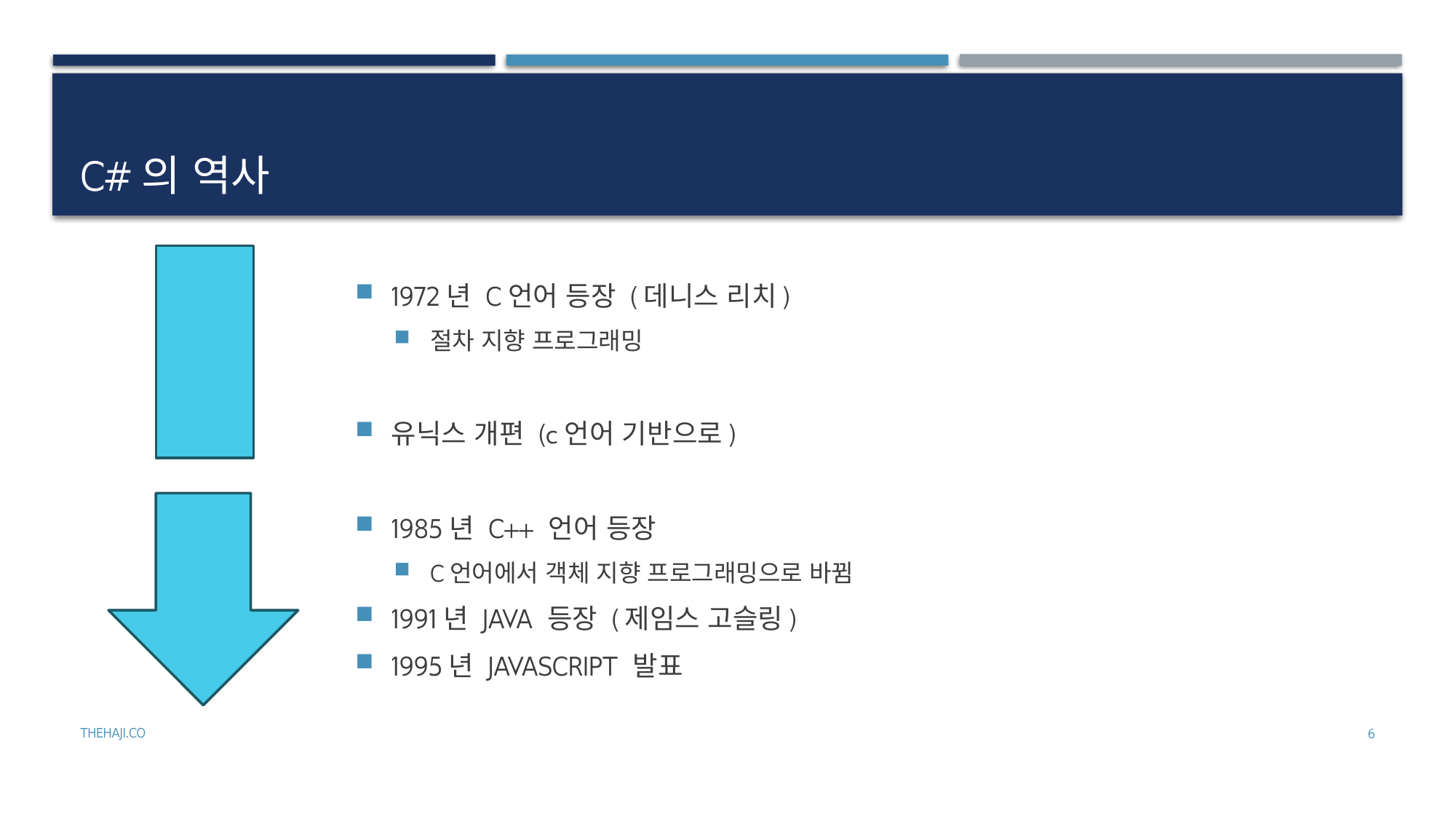

# C#의 역사

1972년 C언어 등장 (데니스 리치)
절차 지향 프로그래밍

유닉스 개편 (c언어 기반으로)

1985년 C++ 언어 등장
C언어에서 객체 지향 프로그래밍으로 바뀜
1991년 JAVA 등장 (제임스 고슬링)
1995년 JAVASCRIPT 발표

thehaji.co
6